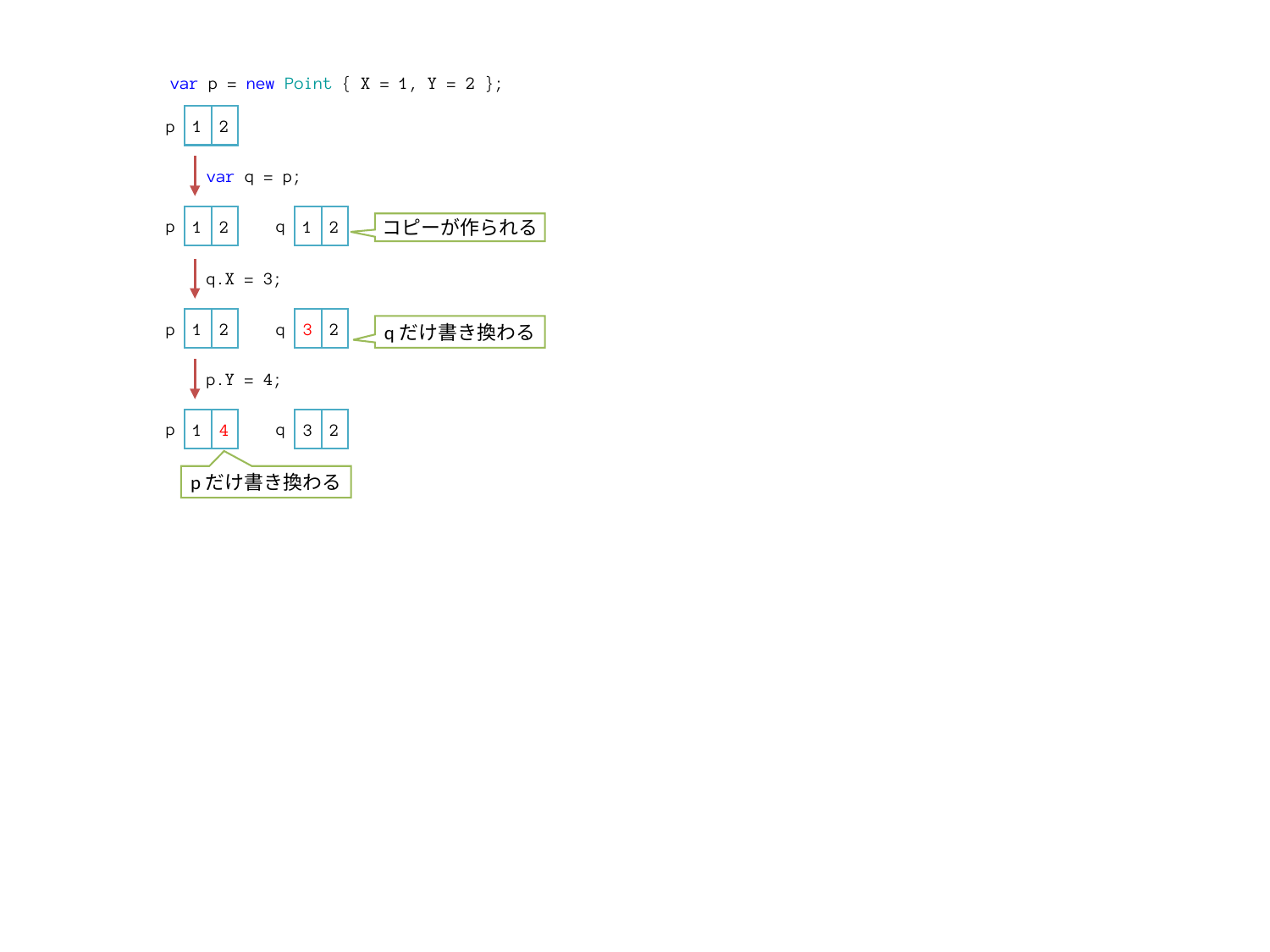

var p = new Point { X = 1, Y = 2 };
1
2
p
var q = p;
1
2
1
2
p
q
コピーが作られる
q.X = 3;
1
2
3
2
p
q
qだけ書き換わる
p.Y = 4;
1
4
3
2
p
q
pだけ書き換わる